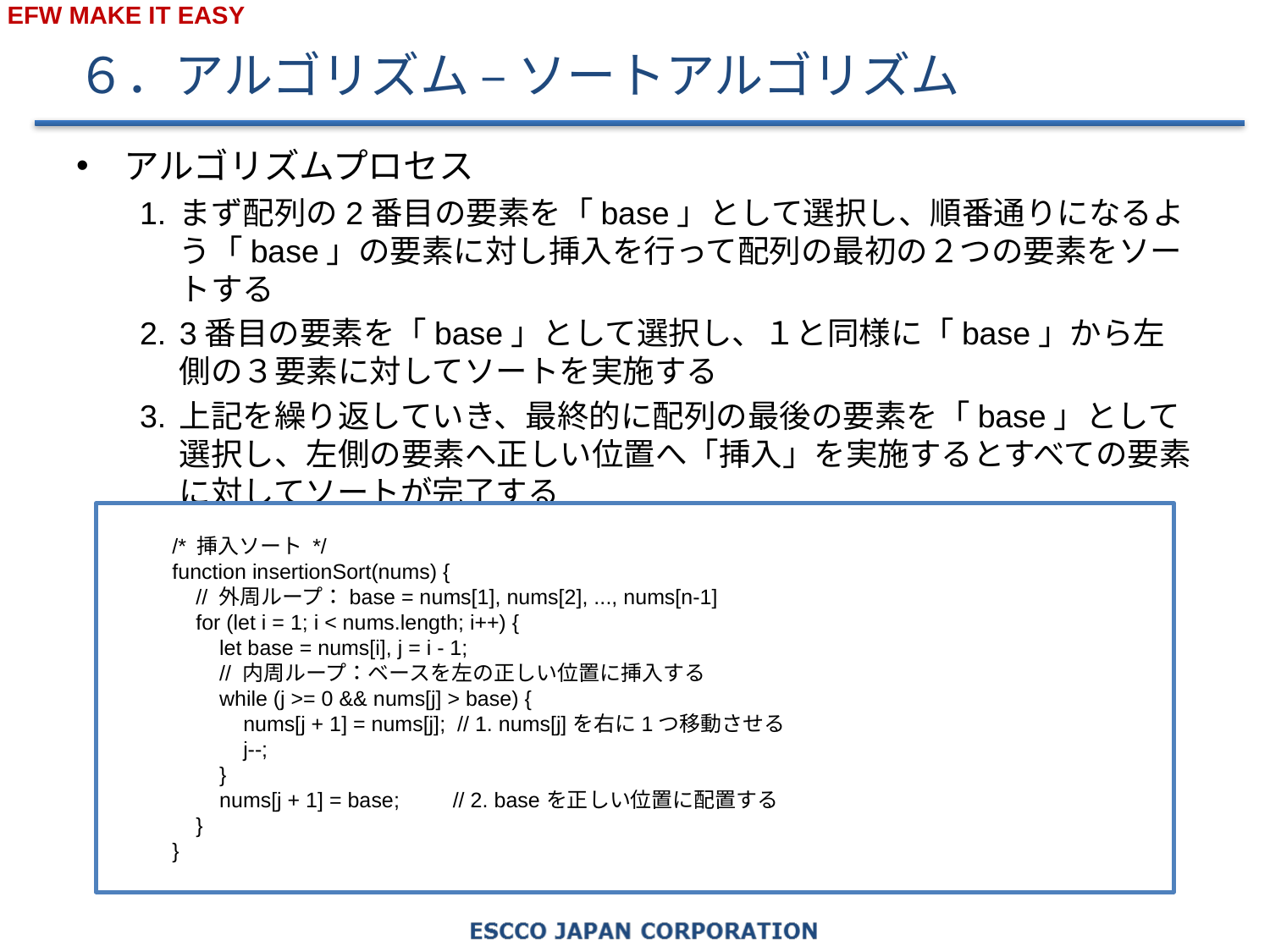

# ６．アルゴリズム – ソートアルゴリズム
アルゴリズムプロセス
まず配列の2番目の要素を「base」として選択し、順番通りになるよう「base」の要素に対し挿入を行って配列の最初の２つの要素をソートする
3番目の要素を「base」として選択し、１と同様に「base」から左側の３要素に対してソートを実施する
上記を繰り返していき、最終的に配列の最後の要素を「base」として選択し、左側の要素へ正しい位置へ「挿入」を実施するとすべての要素に対してソートが完了する
/* 挿入ソート */
function insertionSort(nums) {
    // 外周ループ：base = nums[1], nums[2], ..., nums[n-1]
    for (let i = 1; i < nums.length; i++) {
        let base = nums[i], j = i - 1;
        // 内周ループ：ベースを左の正しい位置に挿入する
        while (j >= 0 && nums[j] > base) {
            nums[j + 1] = nums[j];  // 1. nums[j]を右に1つ移動させる
            j--;
        }
        nums[j + 1] = base;         // 2. baseを正しい位置に配置する
    }
}